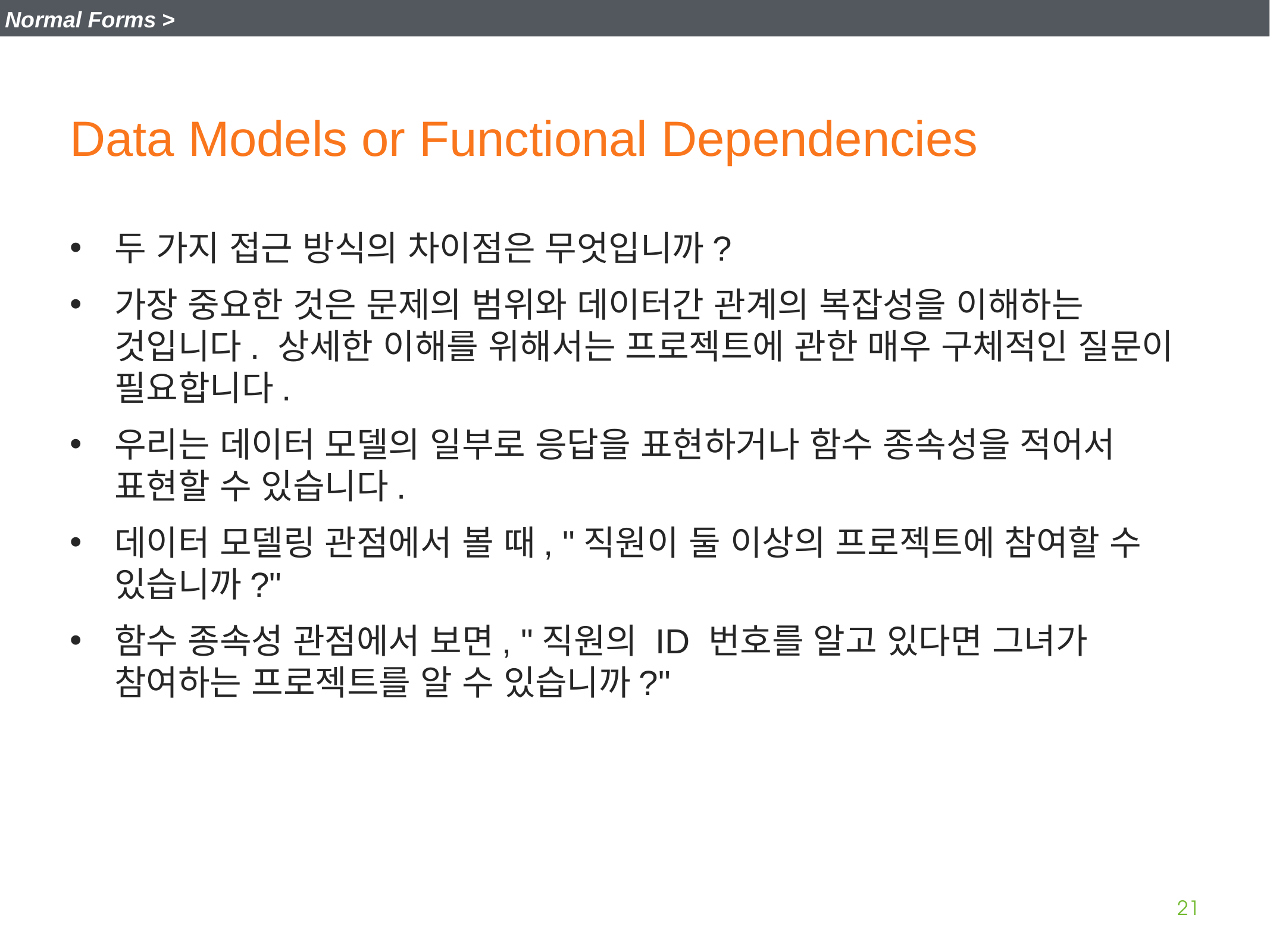

Normal Forms >
# Data Models or Functional Dependencies
두 가지 접근 방식의 차이점은 무엇입니까?
가장 중요한 것은 문제의 범위와 데이터간 관계의 복잡성을 이해하는 것입니다. 상세한 이해를 위해서는 프로젝트에 관한 매우 구체적인 질문이 필요합니다.
우리는 데이터 모델의 일부로 응답을 표현하거나 함수 종속성을 적어서 표현할 수 있습니다.
데이터 모델링 관점에서 볼 때, "직원이 둘 이상의 프로젝트에 참여할 수  있습니까?"
함수 종속성 관점에서 보면, "직원의 ID 번호를 알고 있다면 그녀가 참여하는 프로젝트를 알 수 있습니까?"
21